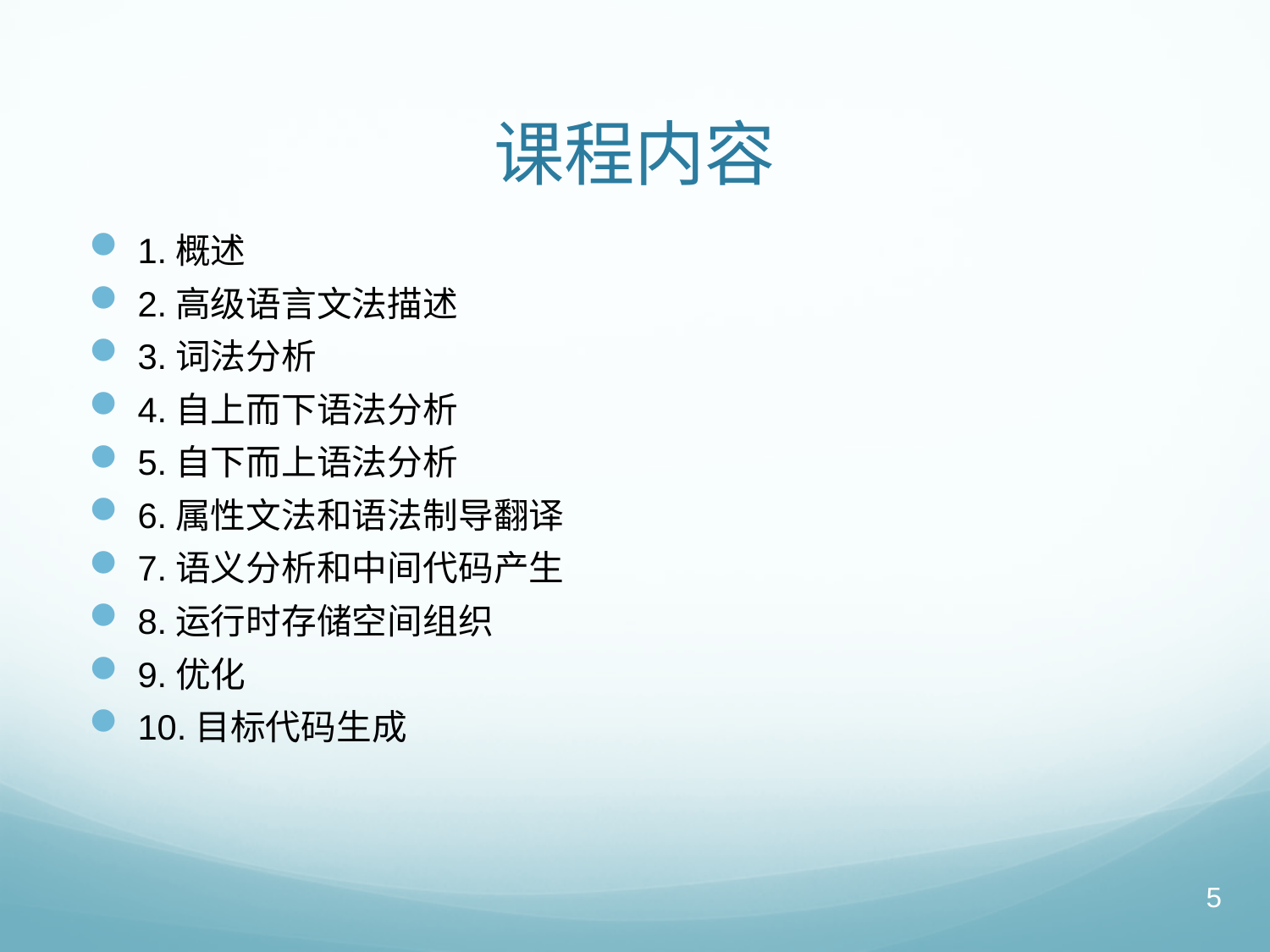

# 课程内容
1.概述
2.高级语言文法描述
3.词法分析
4.自上而下语法分析
5.自下而上语法分析
6.属性文法和语法制导翻译
7.语义分析和中间代码产生
8.运行时存储空间组织
9.优化
10.目标代码生成
5